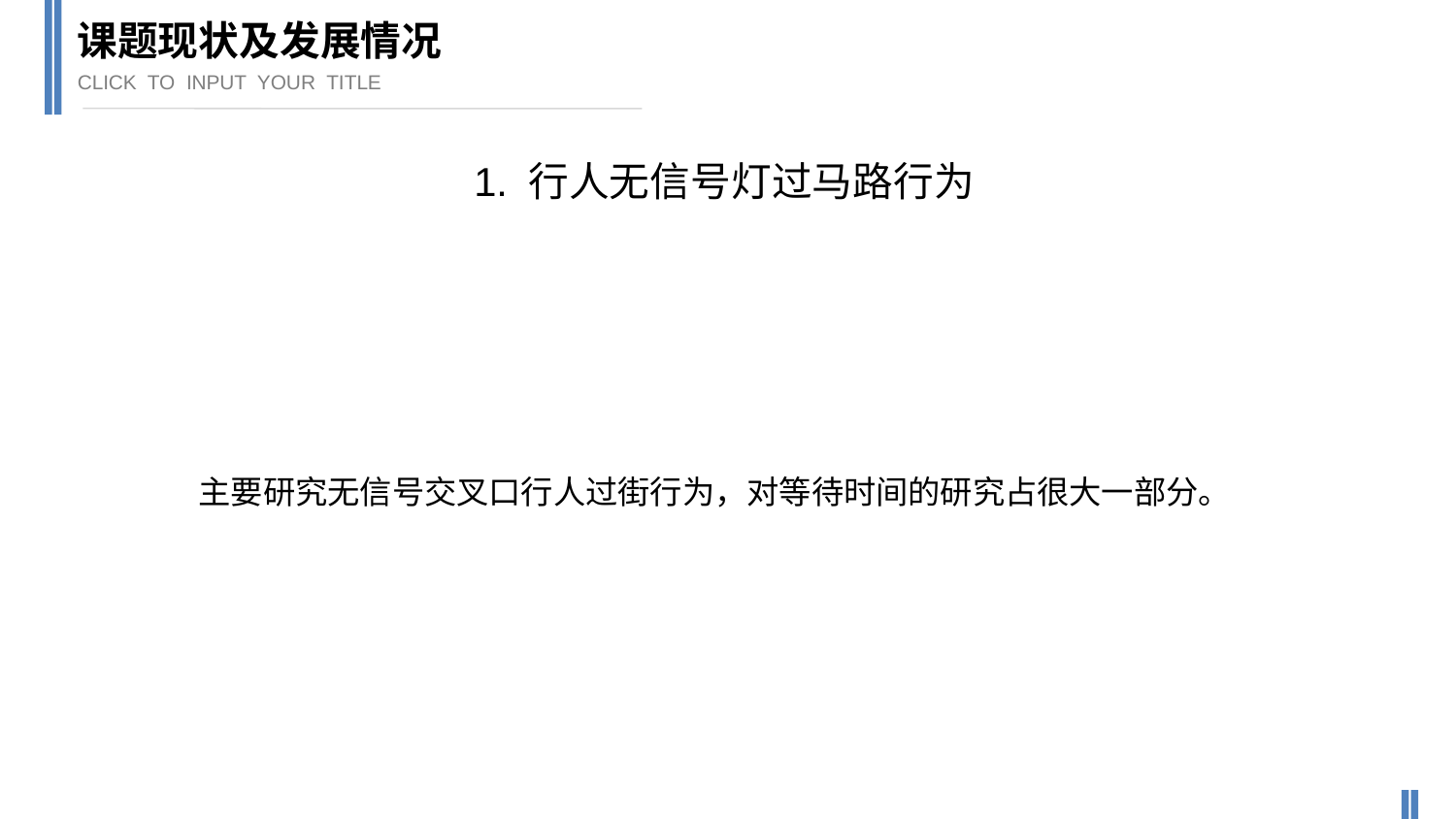

课题现状及发展情况
CLICK  TO  INPUT  YOUR  TITLE
1. 行人无信号灯过马路行为
主要研究无信号交叉口行人过街行为，对等待时间的研究占很大一部分。